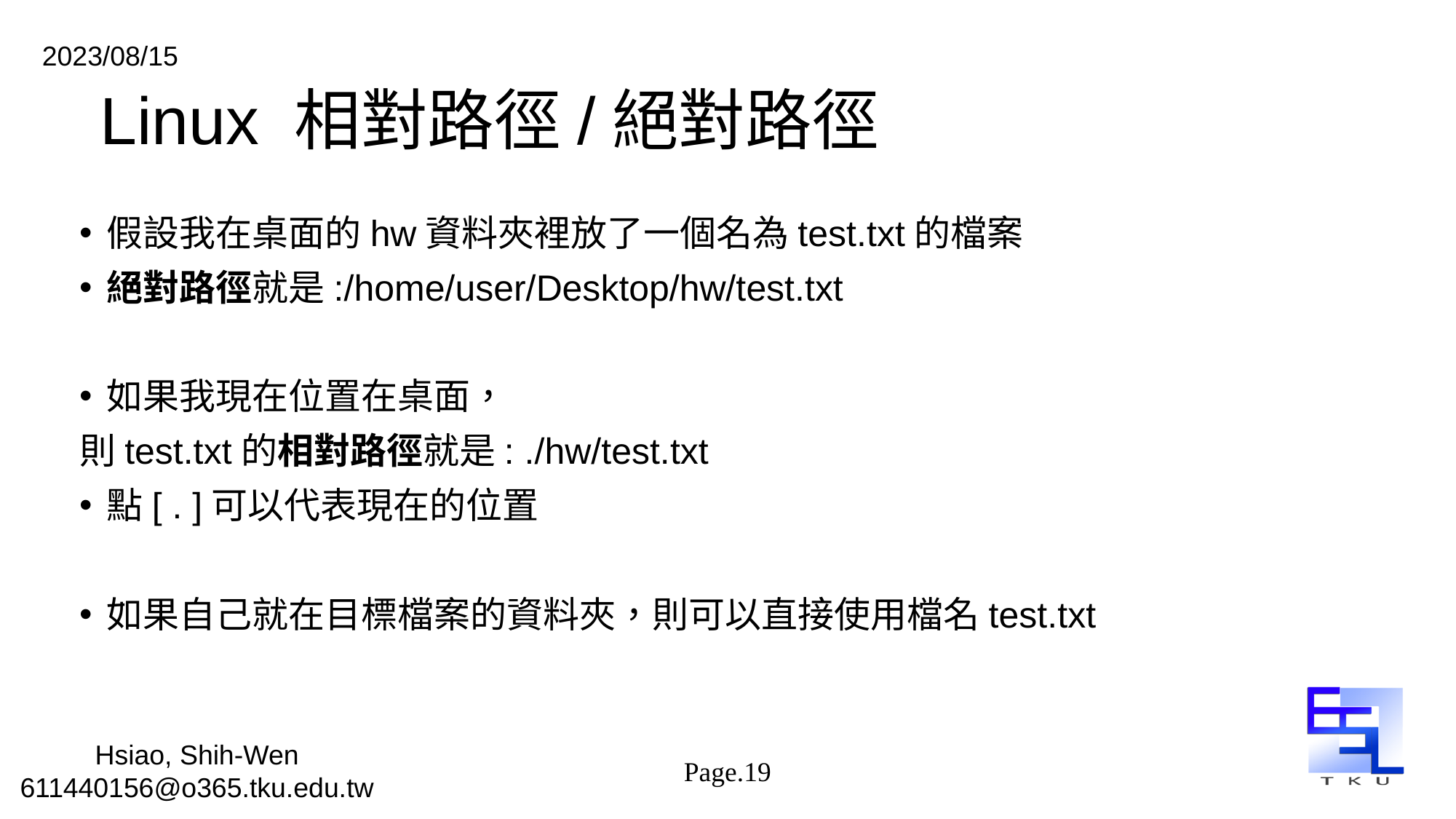

# Linux 相對路徑/絕對路徑
假設我在桌面的hw資料夾裡放了一個名為test.txt的檔案
絕對路徑就是:/home/user/Desktop/hw/test.txt

如果我現在位置在桌面，
則test.txt的相對路徑就是: ./hw/test.txt
點[ . ]可以代表現在的位置

如果自己就在目標檔案的資料夾，則可以直接使用檔名test.txt